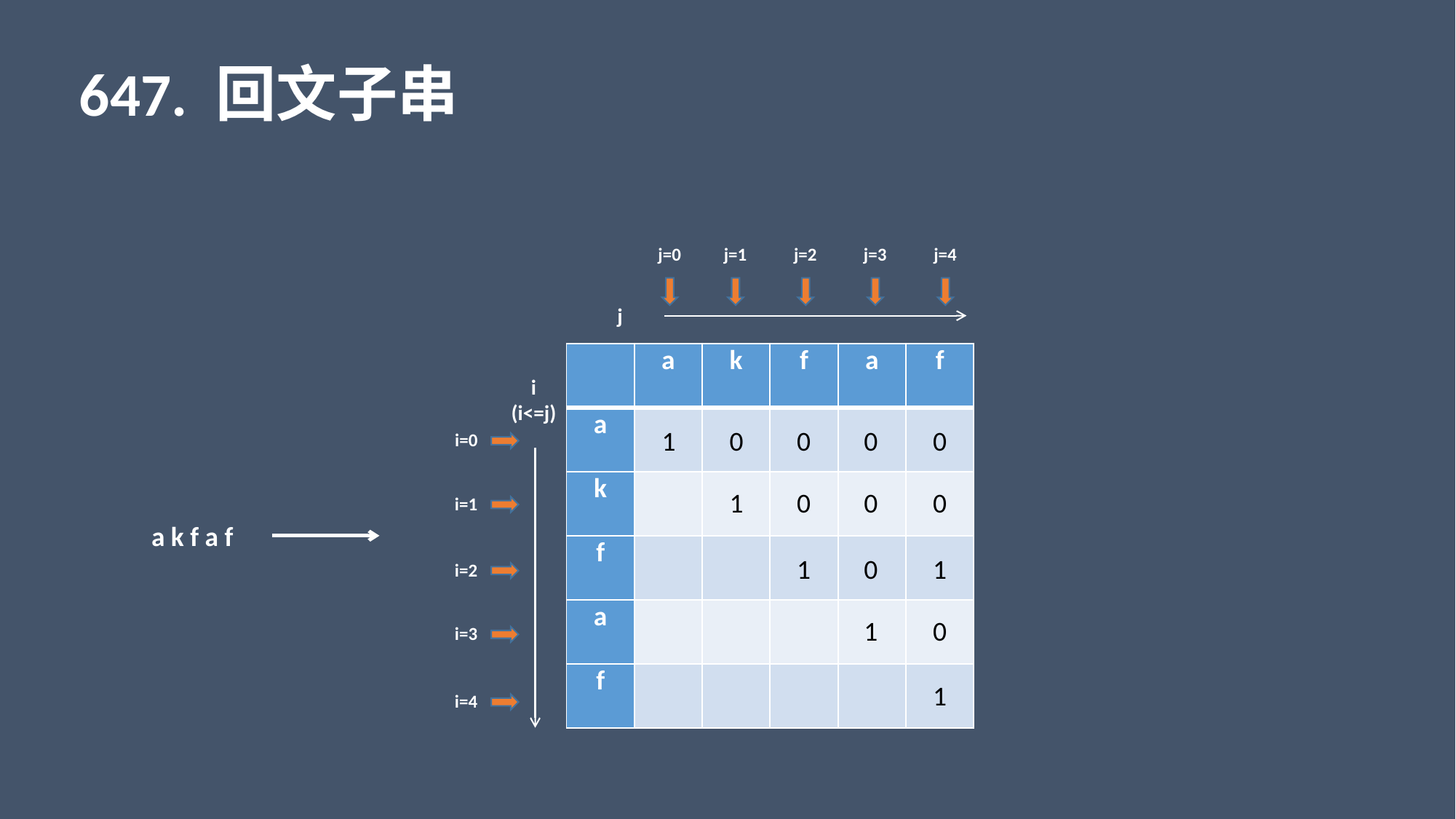

647. 回文子串
j=0

j=1

j=2

j=3

j=4

j
i
(i<=j)
a k f a f
|  | a | k | f | a | f |
| --- | --- | --- | --- | --- | --- |
| a |  |  |  |  |  |
| k |  |  |  |  |  |
| f |  |  |  |  |  |
| a |  |  |  |  |  |
| f |  |  |  |  |  |
1
0
0
0
0
i=0

1
0
0
0
i=1

1
0
1
i=2

1
0
i=3

1
i=4